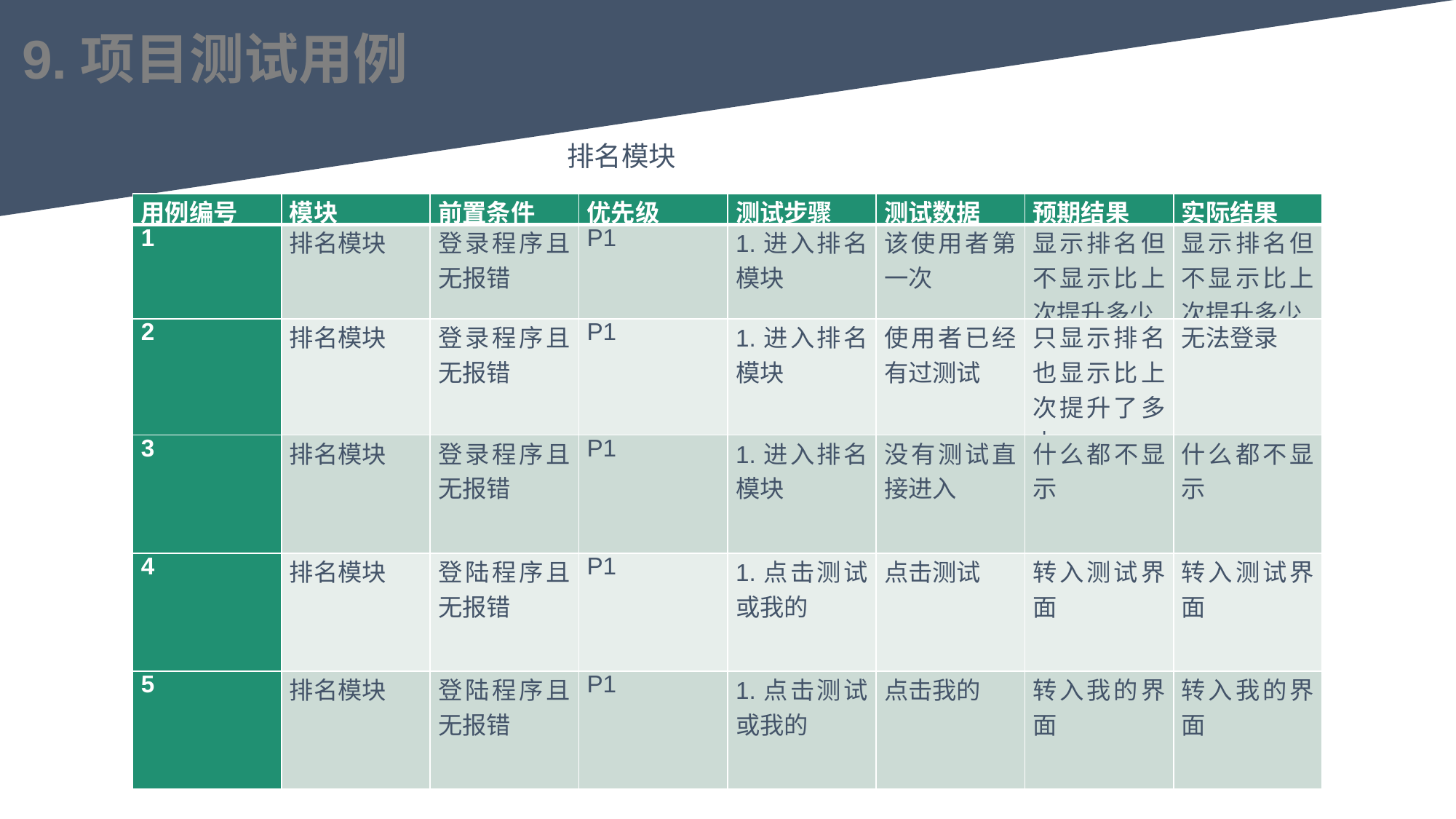

9.项目测试用例
排名模块
| 用例编号 | 模块 | 前置条件 | 优先级 | 测试步骤 | 测试数据 | 预期结果 | 实际结果 |
| --- | --- | --- | --- | --- | --- | --- | --- |
| 1 | 排名模块 | 登录程序且无报错 | P1 | 1.进入排名模块 | 该使用者第一次 | 显示排名但不显示比上次提升多少 | 显示排名但不显示比上次提升多少 |
| 2 | 排名模块 | 登录程序且无报错 | P1 | 1.进入排名模块 | 使用者已经有过测试 | 只显示排名也显示比上次提升了多少 | 无法登录 |
| 3 | 排名模块 | 登录程序且无报错 | P1 | 1.进入排名模块 | 没有测试直接进入 | 什么都不显示 | 什么都不显示 |
| 4 | 排名模块 | 登陆程序且无报错 | P1 | 1.点击测试或我的 | 点击测试 | 转入测试界面 | 转入测试界面 |
| 5 | 排名模块 | 登陆程序且无报错 | P1 | 1.点击测试或我的 | 点击我的 | 转入我的界面 | 转入我的界面 |